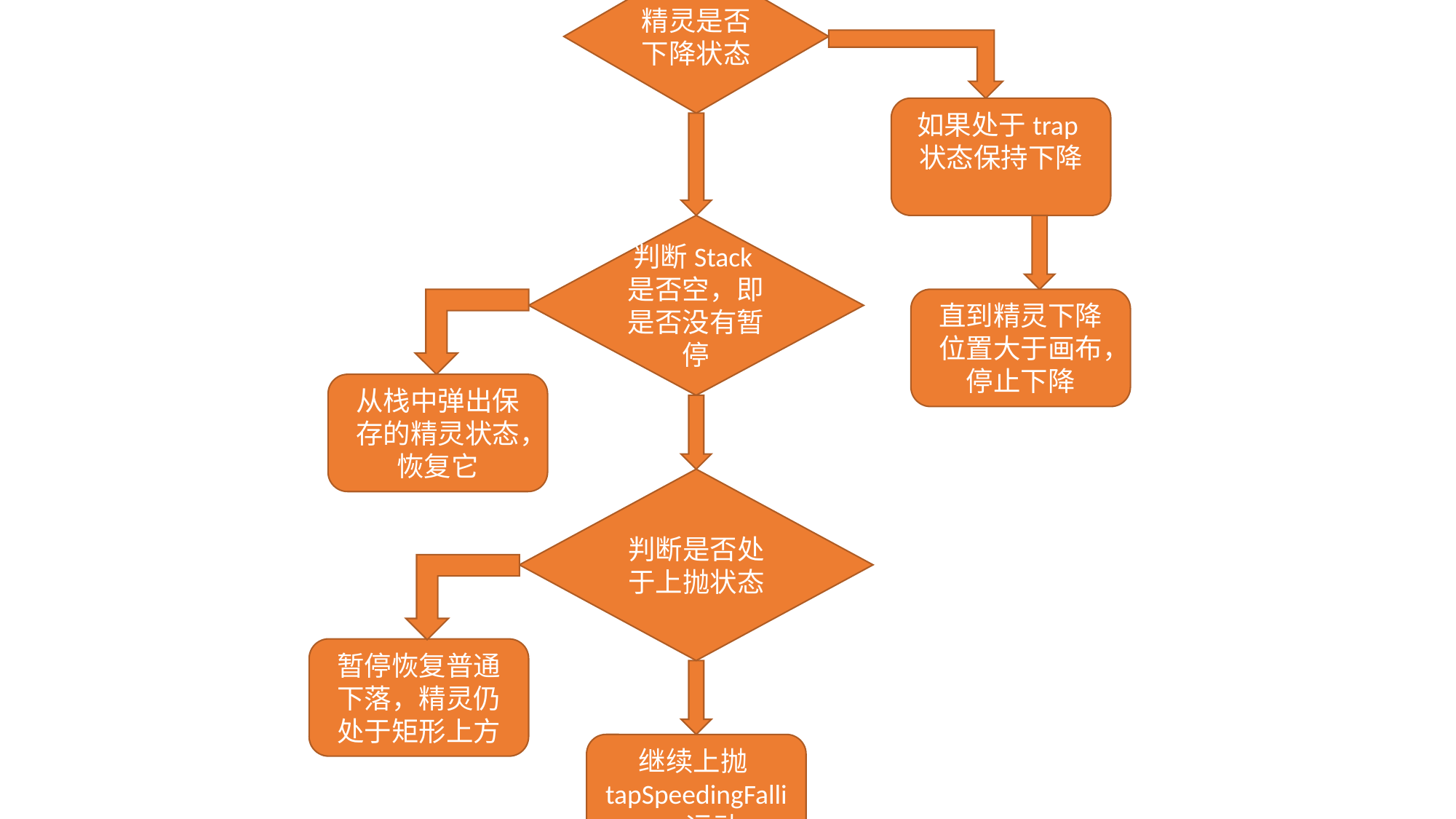

游戏循环执行moveGravity行为

精灵是否下降状态

如果处于trap状态保持下降

判断Stack是否空，即是否没有暂停

直到精灵下降位置大于画布，停止下降
从栈中弹出保存的精灵状态，恢复它

判断是否处于上抛状态

暂停恢复普通下落，精灵仍处于矩形上方

继续上抛tapSpeedingFalling运动